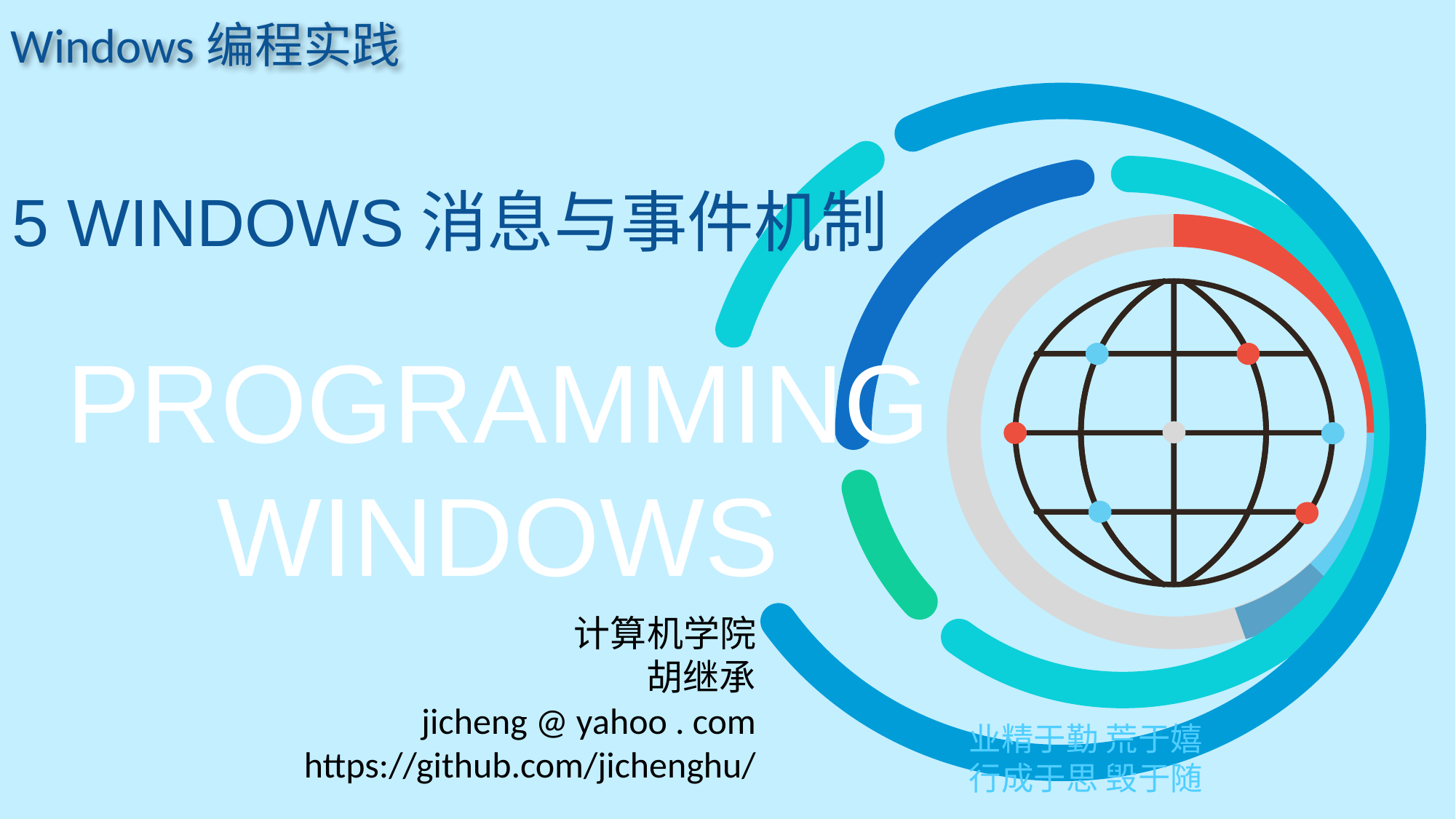

Windows编程实践
5 WINDOWS消息与事件机制
计算机学院
胡继承
jicheng @ yahoo . com
https://github.com/jichenghu/